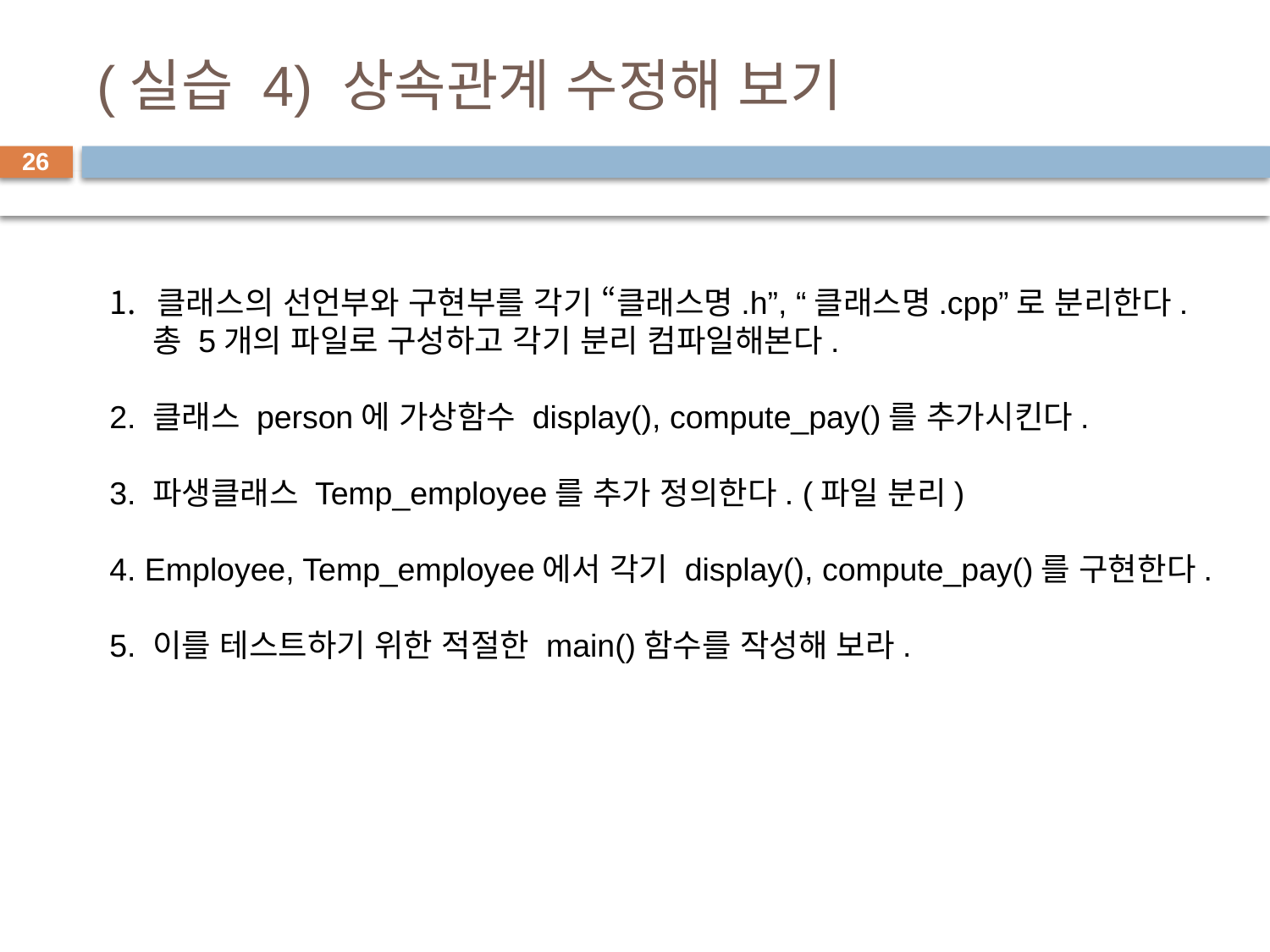

# (실습 4) 상속관계 수정해 보기
26
클래스의 선언부와 구현부를 각기 “클래스명.h”, “클래스명.cpp”로 분리한다.
    총 5개의 파일로 구성하고 각기 분리 컴파일해본다.

2. 클래스 person에 가상함수 display(), compute_pay()를 추가시킨다.

3. 파생클래스 Temp_employee를 추가 정의한다. (파일 분리)

4. Employee, Temp_employee에서 각기 display(), compute_pay()를 구현한다.

5. 이를 테스트하기 위한 적절한 main()함수를 작성해 보라.